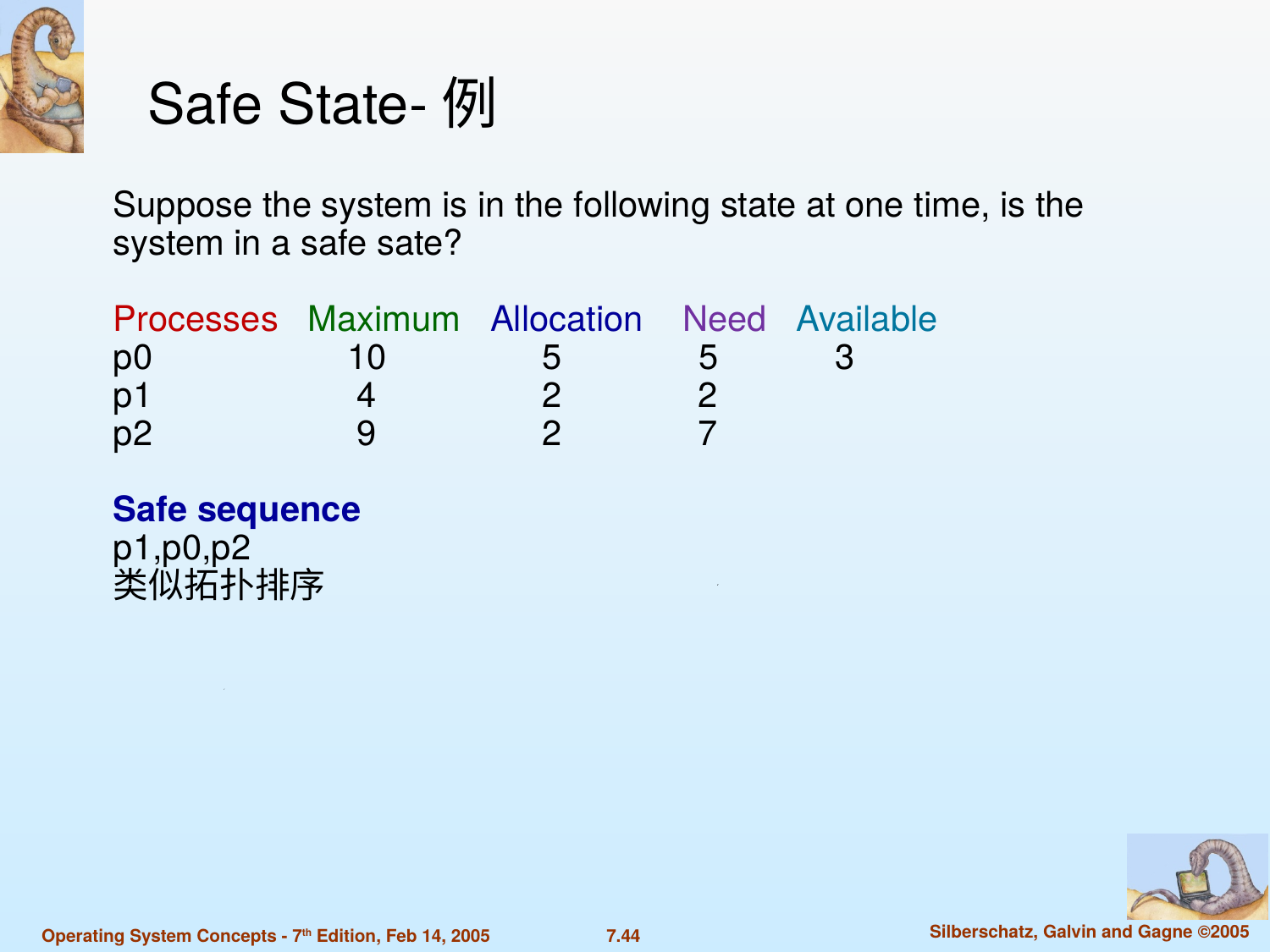

Safe State-例
Suppose the system is in the following state at one time, is the system in a safe sate?

Processes   Maximum   Allocation    Need   Available
p0                    10                5              5            3
p1                     4                 2              2
p2                     9                 2              7

Safe sequence
p1,p0,p2
类似拓扑排序